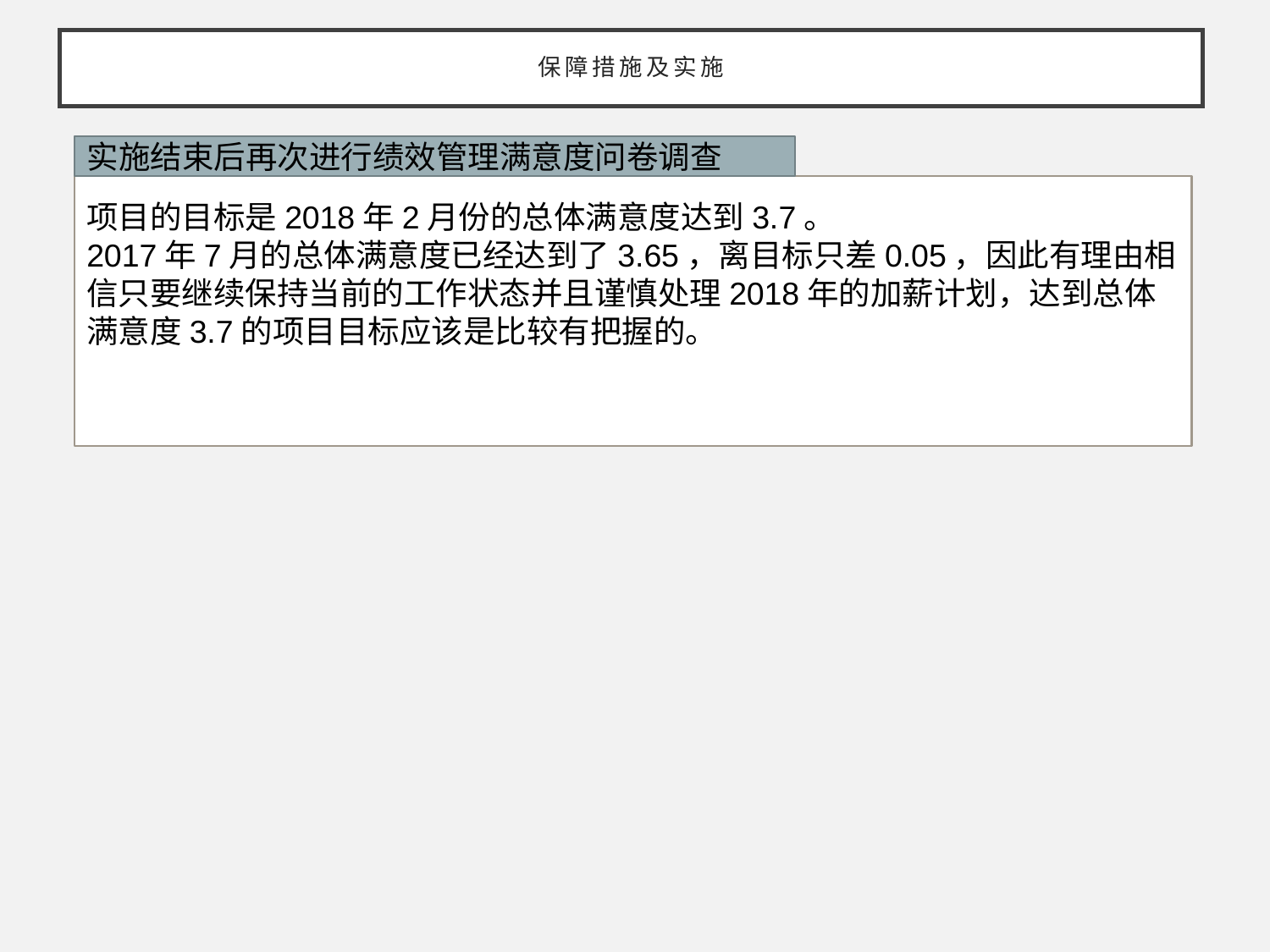

# 保障措施及实施
实施结束后再次进行绩效管理满意度问卷调查
项目的目标是2018年2月份的总体满意度达到3.7。
2017年7月的总体满意度已经达到了3.65，离目标只差0.05，因此有理由相信只要继续保持当前的工作状态并且谨慎处理2018年的加薪计划，达到总体满意度3.7的项目目标应该是比较有把握的。